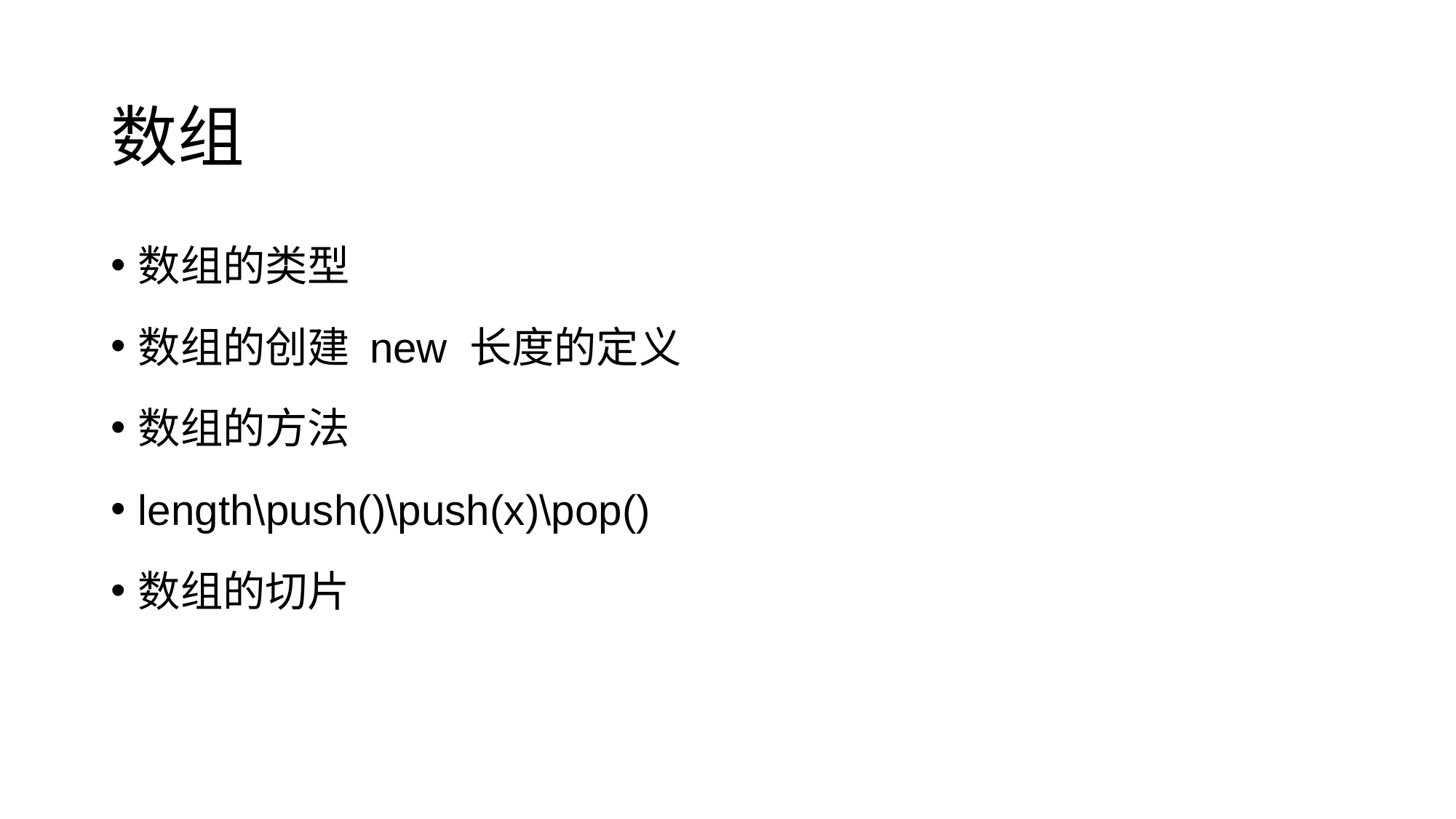

# 数组
数组的类型
数组的创建 new 长度的定义
数组的方法
length\push()\push(x)\pop()
数组的切片